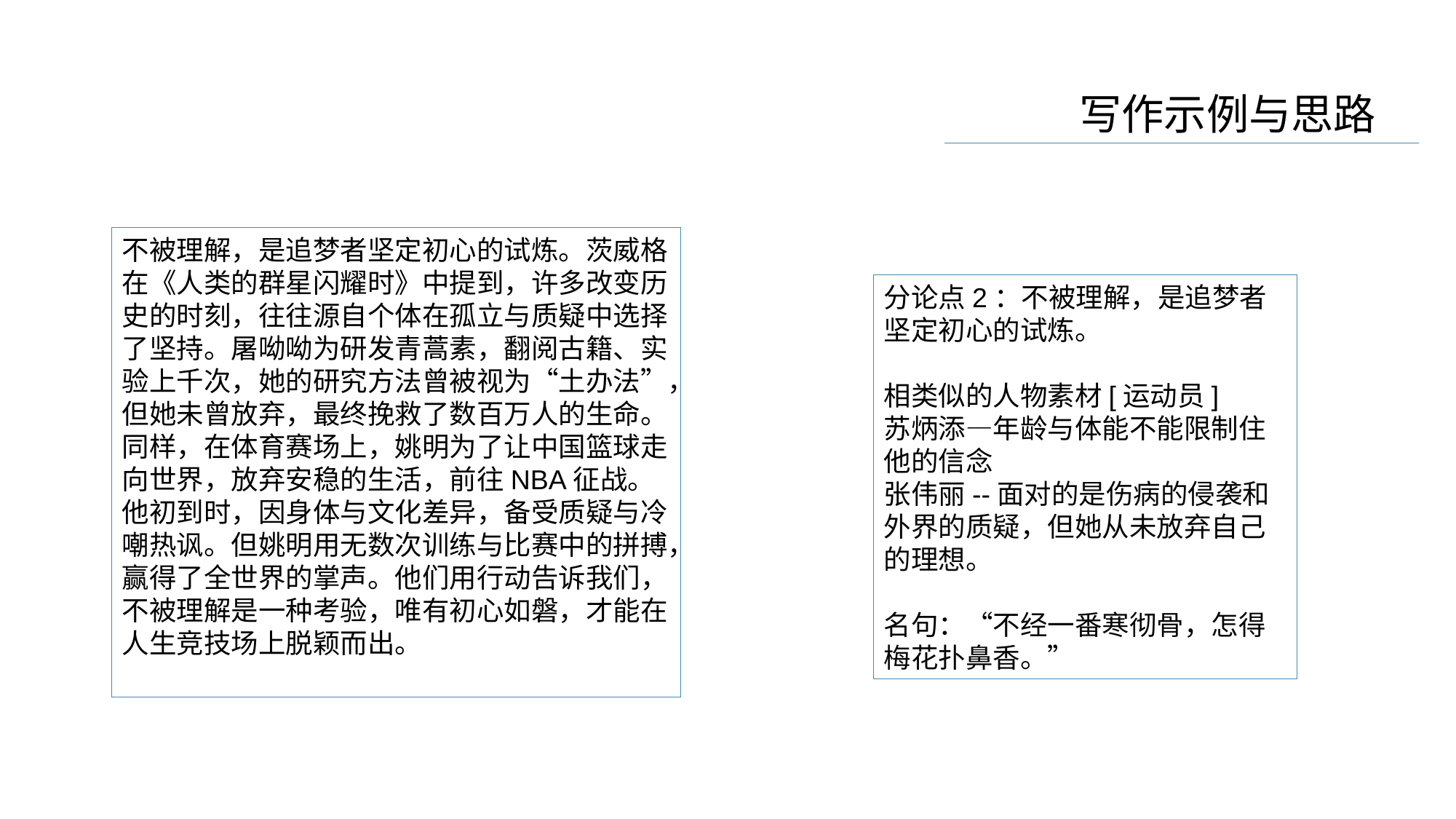

不被理解，是追梦者坚定初心的试炼。茨威格在《人类的群星闪耀时》中提到，许多改变历史的时刻，往往源自个体在孤立与质疑中选择了坚持。屠呦呦为研发青蒿素，翻阅古籍、实验上千次，她的研究方法曾被视为“土办法”，但她未曾放弃，最终挽救了数百万人的生命。同样，在体育赛场上，姚明为了让中国篮球走向世界，放弃安稳的生活，前往NBA征战。他初到时，因身体与文化差异，备受质疑与冷嘲热讽。但姚明用无数次训练与比赛中的拼搏，赢得了全世界的掌声。他们用行动告诉我们，不被理解是一种考验，唯有初心如磐，才能在人生竞技场上脱颖而出。

分论点2：不被理解，是追梦者坚定初心的试炼。

相类似的人物素材[运动员]
苏炳添—年龄与体能不能限制住他的信念
张伟丽--面对的是伤病的侵袭和外界的质疑，但她从未放弃自己的理想。

名句：“不经一番寒彻骨，怎得梅花扑鼻香。”